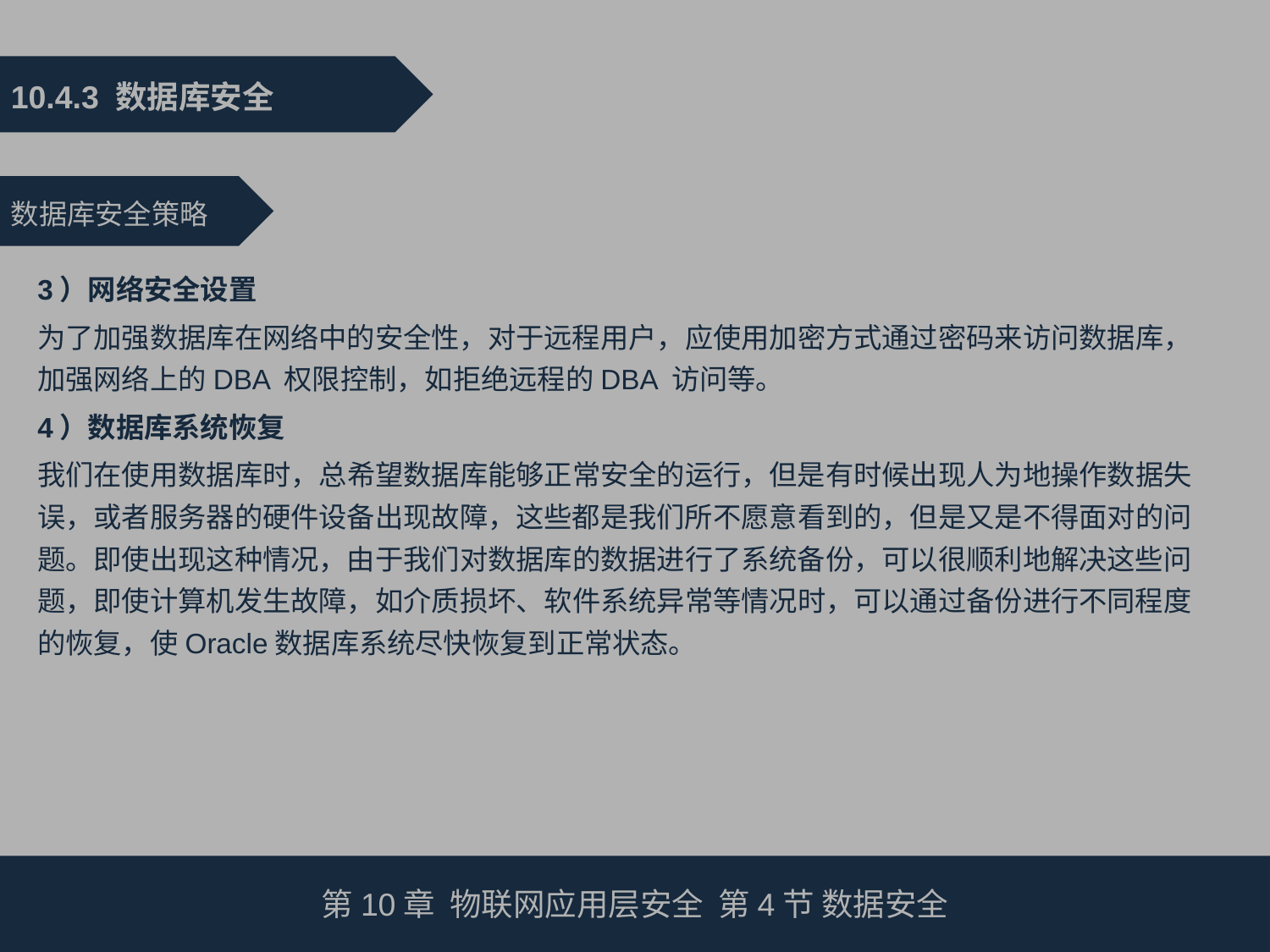

10.4.3 数据库安全
数据库安全策略
3）网络安全设置
为了加强数据库在网络中的安全性，对于远程用户，应使用加密方式通过密码来访问数据库，加强网络上的DBA 权限控制，如拒绝远程的DBA 访问等。
4）数据库系统恢复
我们在使用数据库时，总希望数据库能够正常安全的运行，但是有时候出现人为地操作数据失误，或者服务器的硬件设备出现故障，这些都是我们所不愿意看到的，但是又是不得面对的问题。即使出现这种情况，由于我们对数据库的数据进行了系统备份，可以很顺利地解决这些问题，即使计算机发生故障，如介质损坏、软件系统异常等情况时，可以通过备份进行不同程度的恢复，使Oracle数据库系统尽快恢复到正常状态。